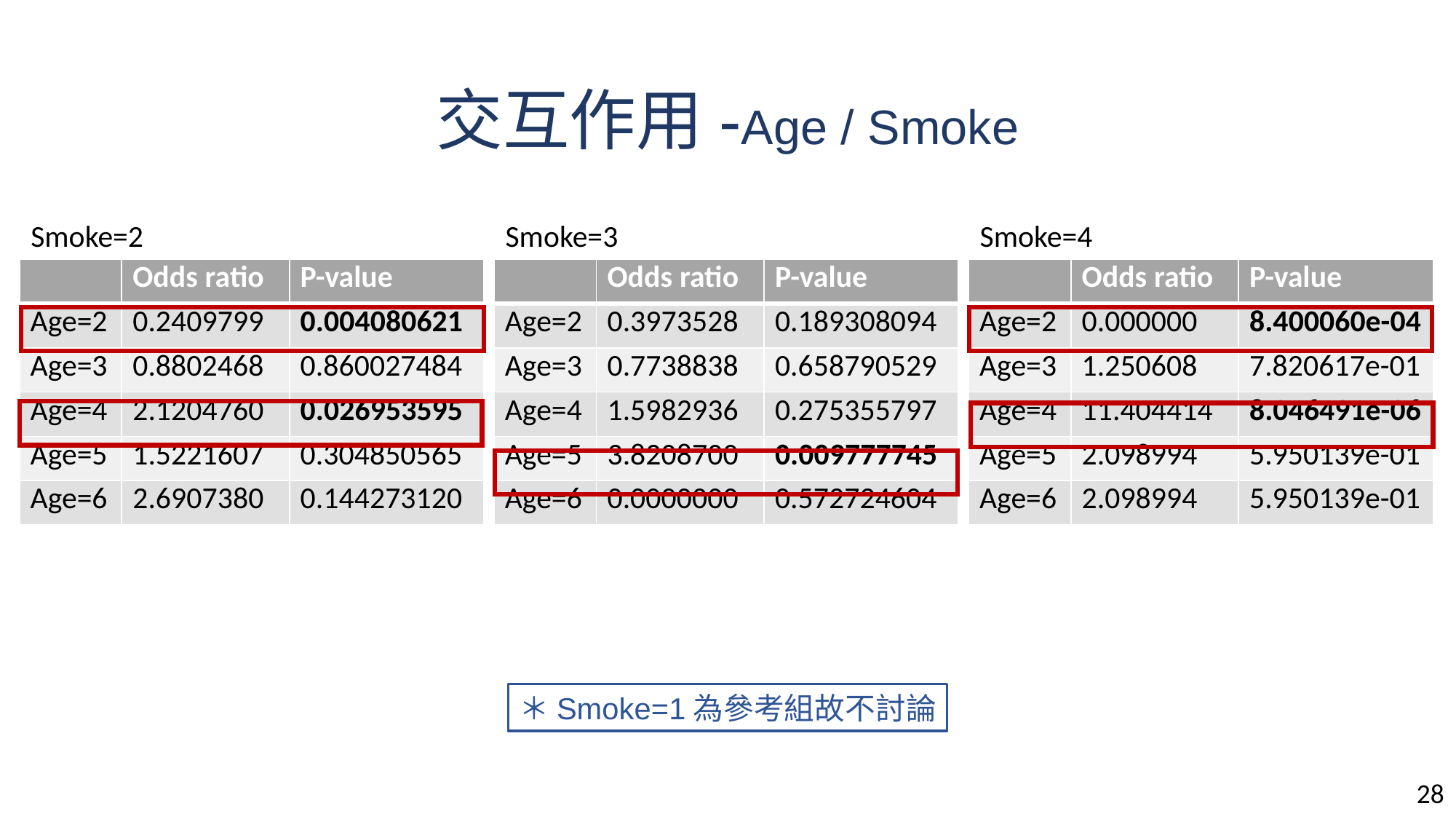

# 交互作用-Age / Smoke
Smoke=2
Smoke=3
Smoke=4
|  | Odds ratio | P-value |
| --- | --- | --- |
| Age=2 | 0.2409799 | 0.004080621 |
| Age=3 | 0.8802468 | 0.860027484 |
| Age=4 | 2.1204760 | 0.026953595 |
| Age=5 | 1.5221607 | 0.304850565 |
| Age=6 | 2.6907380 | 0.144273120 |
|  | Odds ratio | P-value |
| --- | --- | --- |
| Age=2 | 0.3973528 | 0.189308094 |
| Age=3 | 0.7738838 | 0.658790529 |
| Age=4 | 1.5982936 | 0.275355797 |
| Age=5 | 3.8208700 | 0.009777745 |
| Age=6 | 0.0000000 | 0.572724604 |
|  | Odds ratio | P-value |
| --- | --- | --- |
| Age=2 | 0.000000 | 8.400060e-04 |
| Age=3 | 1.250608 | 7.820617e-01 |
| Age=4 | 11.404414 | 8.046491e-06 |
| Age=5 | 2.098994 | 5.950139e-01 |
| Age=6 | 2.098994 | 5.950139e-01 |

＊Smoke=1為參考組故不討論
28